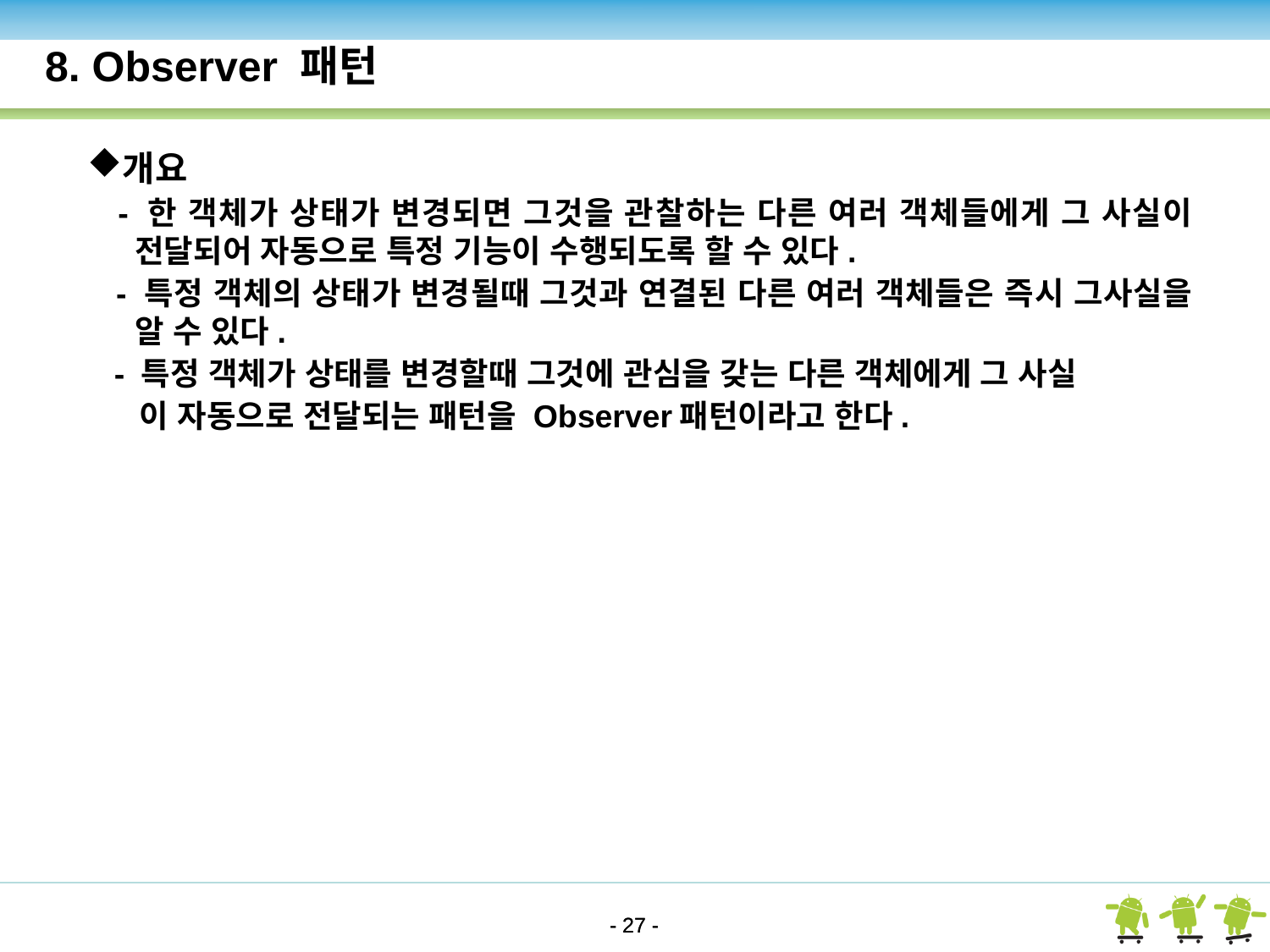

8. Observer 패턴
개요
   - 한 객체가 상태가 변경되면 그것을 관찰하는 다른 여러 객체들에게 그 사실이 전달되어 자동으로 특정 기능이 수행되도록 할 수 있다.
   - 특정 객체의 상태가 변경될때 그것과 연결된 다른 여러 객체들은 즉시 그사실을 알 수 있다.
   - 특정 객체가 상태를 변경할때 그것에 관심을 갖는 다른 객체에게 그 사실
     이 자동으로 전달되는 패턴을 Observer패턴이라고 한다.

- 27 -
- 27 -